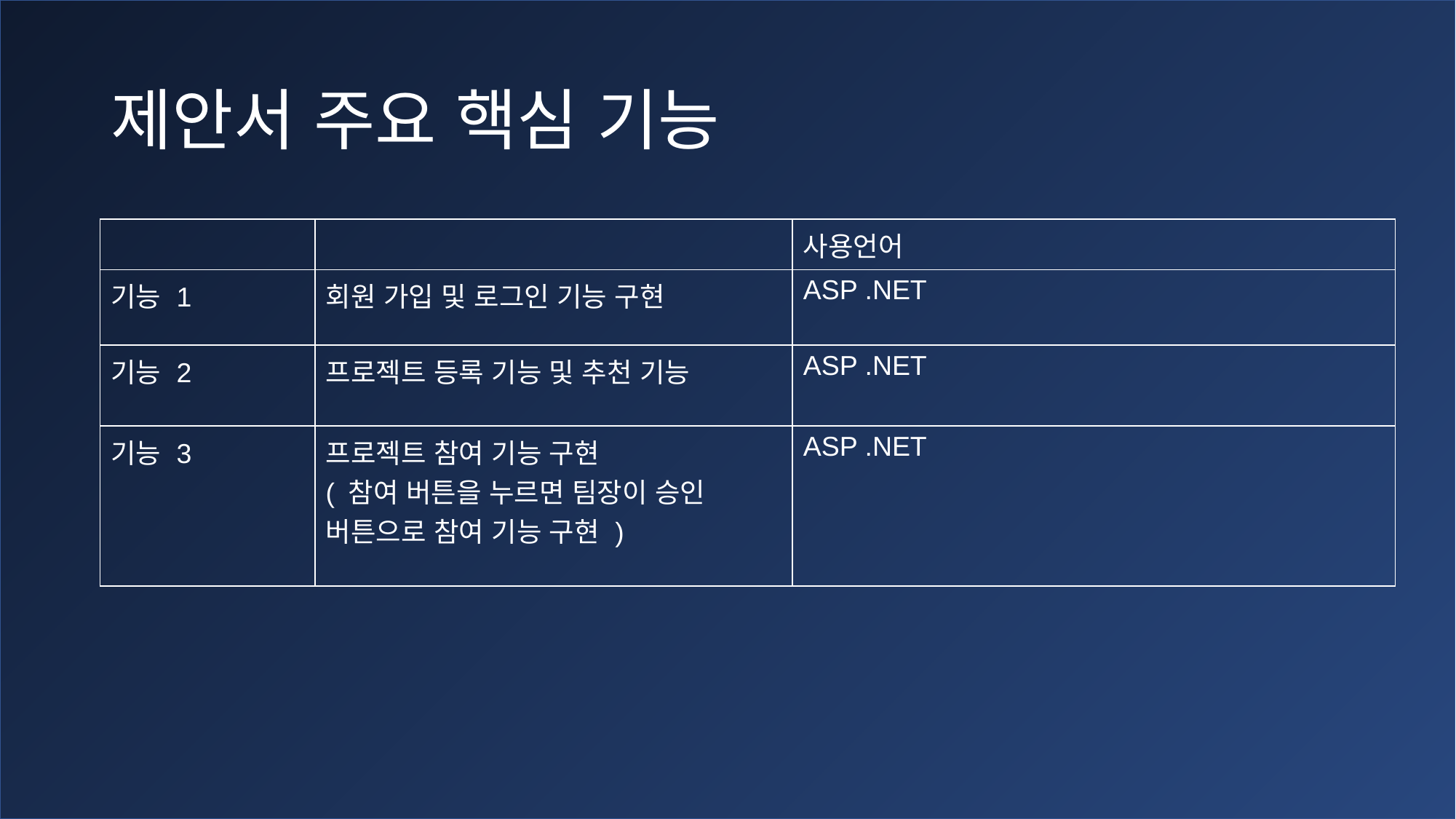

# 제안서 주요 핵심 기능
|  |  | 사용언어 |
| --- | --- | --- |
| 기능 1 | 회원 가입 및 로그인 기능 구현 | ASP .NET |
| 기능 2 | 프로젝트 등록 기능 및 추천 기능 | ASP .NET |
| 기능 3 | 프로젝트 참여 기능 구현 ( 참여 버튼을 누르면 팀장이 승인 버튼으로 참여 기능 구현 ) | ASP .NET |